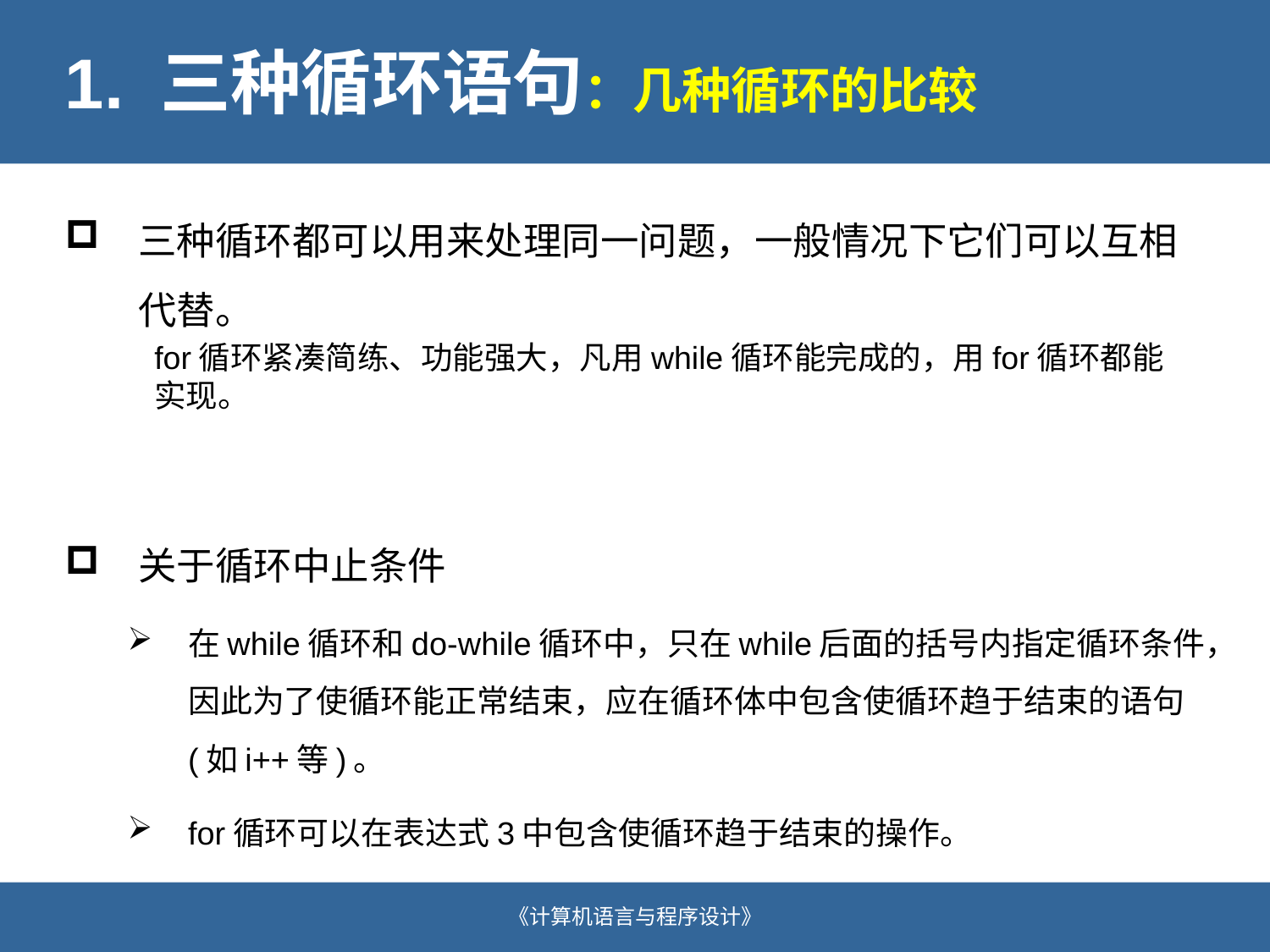

# 1. 三种循环语句：几种循环的比较
三种循环都可以用来处理同一问题，一般情况下它们可以互相代替。

关于循环中止条件
在while循环和do-while循环中，只在while后面的括号内指定循环条件，因此为了使循环能正常结束，应在循环体中包含使循环趋于结束的语句(如i++等)。
for循环可以在表达式3中包含使循环趋于结束的操作。

for循环紧凑简练、功能强大，凡用while循环能完成的，用for循环都能实现。

《计算机语言与程序设计》
10